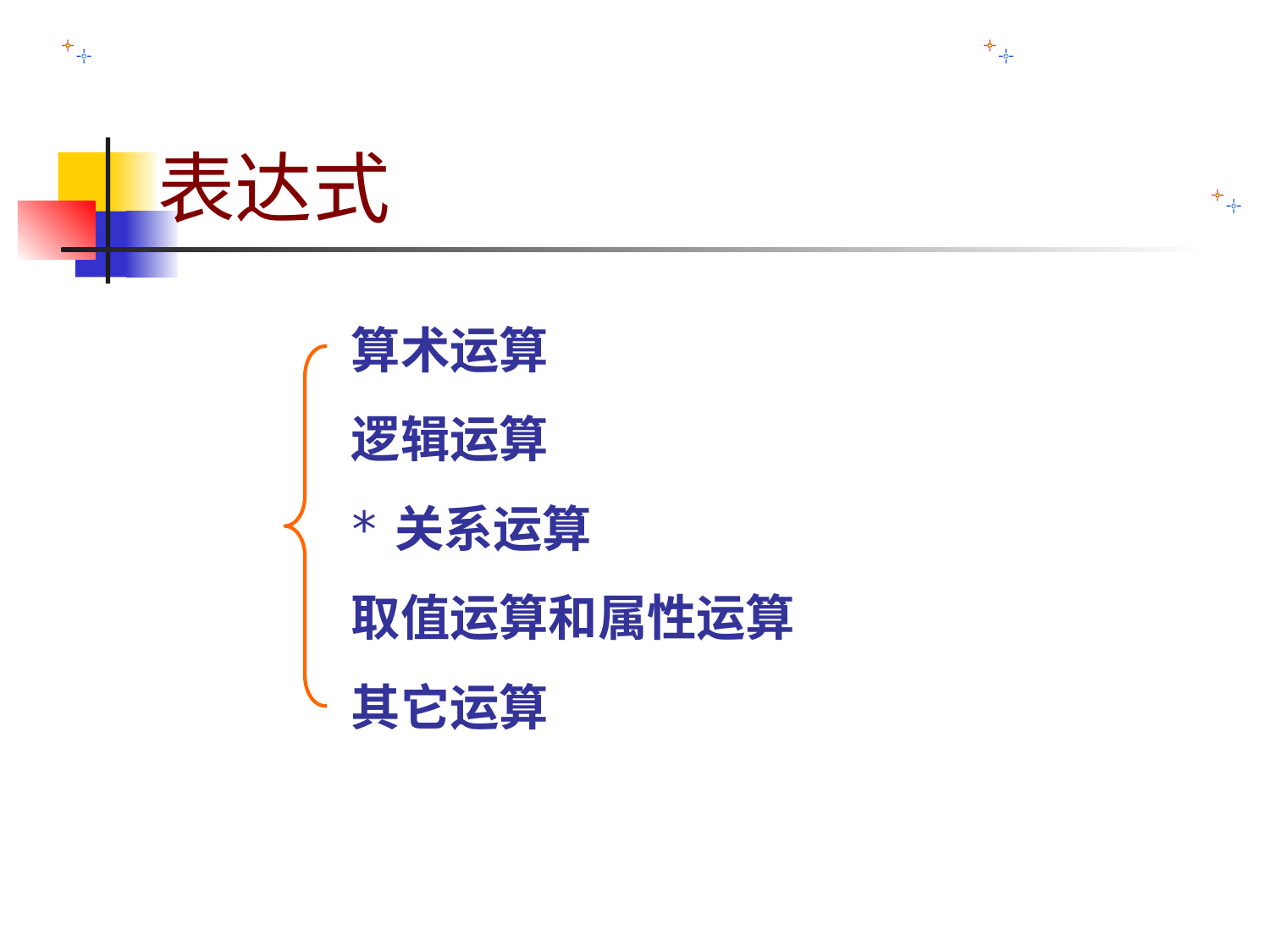

# 表达式
算术运算
逻辑运算
*关系运算
取值运算和属性运算
其它运算